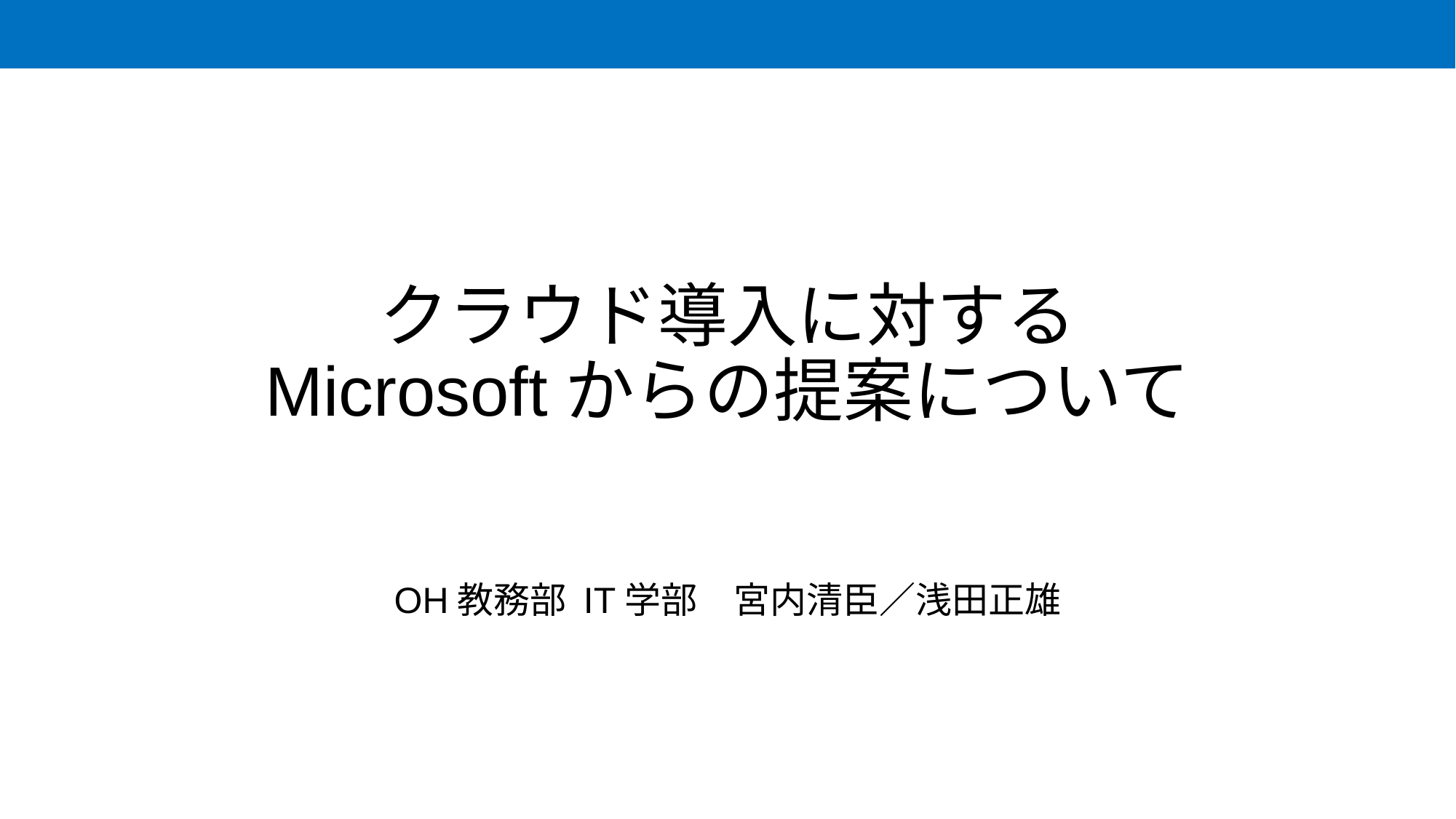

# クラウド導入に対する Microsoftからの提案について
OH教務部 IT学部　宮内清臣／浅田正雄